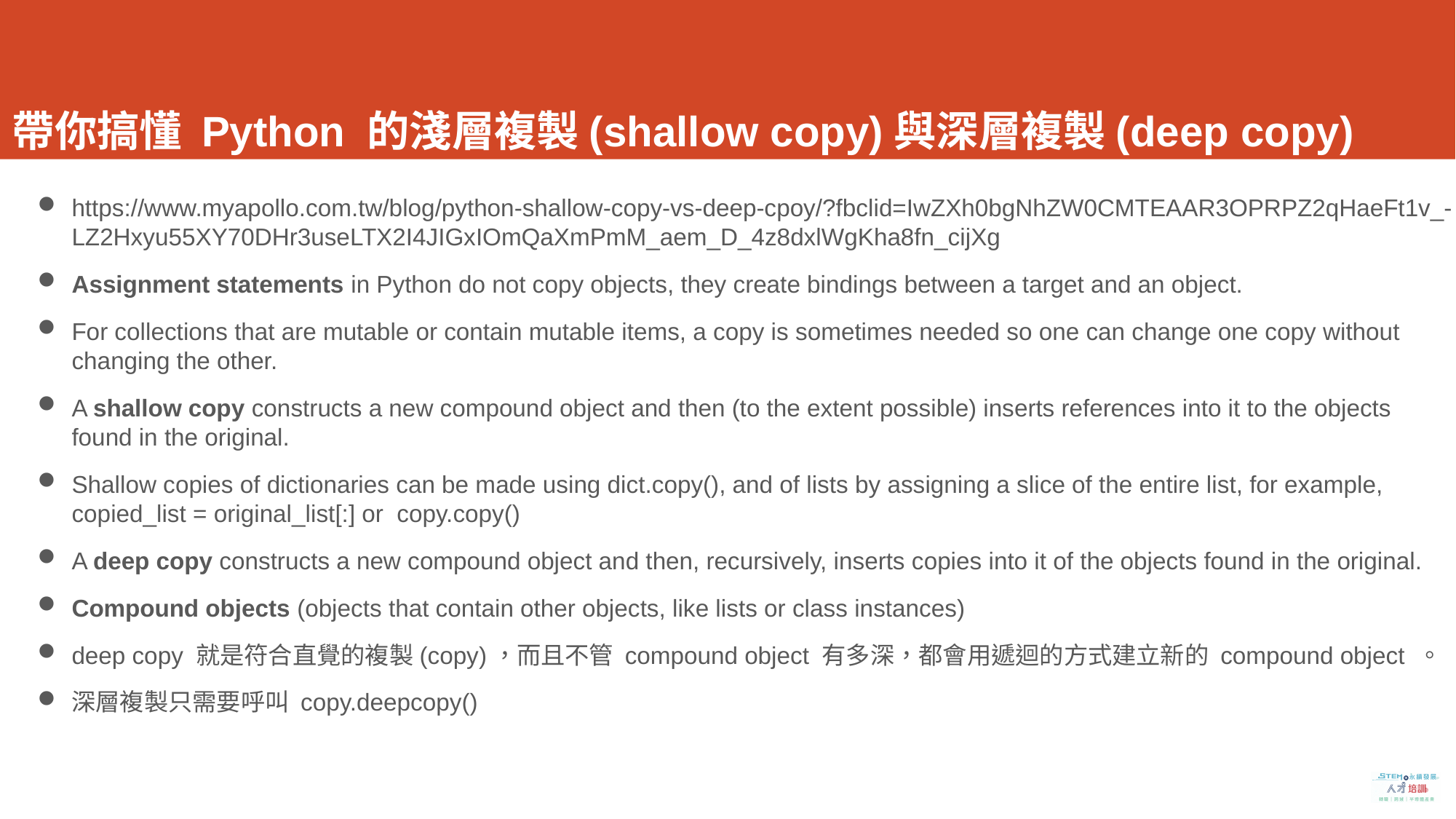

# 帶你搞懂 Python 的淺層複製(shallow copy)與深層複製(deep copy)
https://www.myapollo.com.tw/blog/python-shallow-copy-vs-deep-cpoy/?fbclid=IwZXh0bgNhZW0CMTEAAR3OPRPZ2qHaeFt1v_-LZ2Hxyu55XY70DHr3useLTX2I4JIGxIOmQaXmPmM_aem_D_4z8dxlWgKha8fn_cijXg
Assignment statements in Python do not copy objects, they create bindings between a target and an object.
For collections that are mutable or contain mutable items, a copy is sometimes needed so one can change one copy without changing the other.
A shallow copy constructs a new compound object and then (to the extent possible) inserts references into it to the objects found in the original.
Shallow copies of dictionaries can be made using dict.copy(), and of lists by assigning a slice of the entire list, for example, copied_list = original_list[:] or  copy.copy()
A deep copy constructs a new compound object and then, recursively, inserts copies into it of the objects found in the original.
Compound objects (objects that contain other objects, like lists or class instances)
deep copy 就是符合直覺的複製(copy)，而且不管 compound object 有多深，都會用遞迴的方式建立新的 compound object 。
深層複製只需要呼叫 copy.deepcopy()